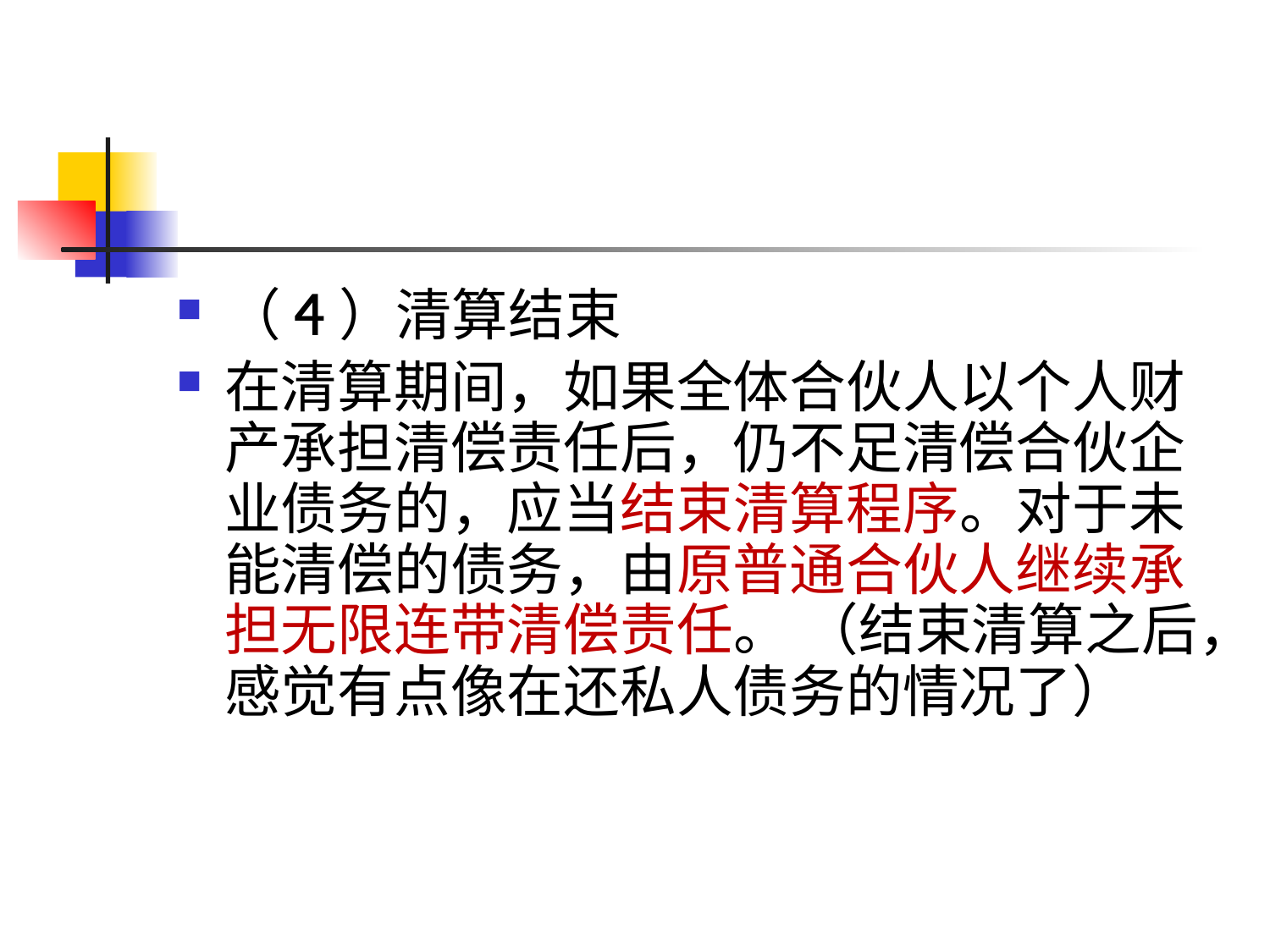

#
（4）清算结束
在清算期间，如果全体合伙人以个人财产承担清偿责任后，仍不足清偿合伙企业债务的，应当结束清算程序。对于未能清偿的债务，由原普通合伙人继续承担无限连带清偿责任。 （结束清算之后，感觉有点像在还私人债务的情况了）